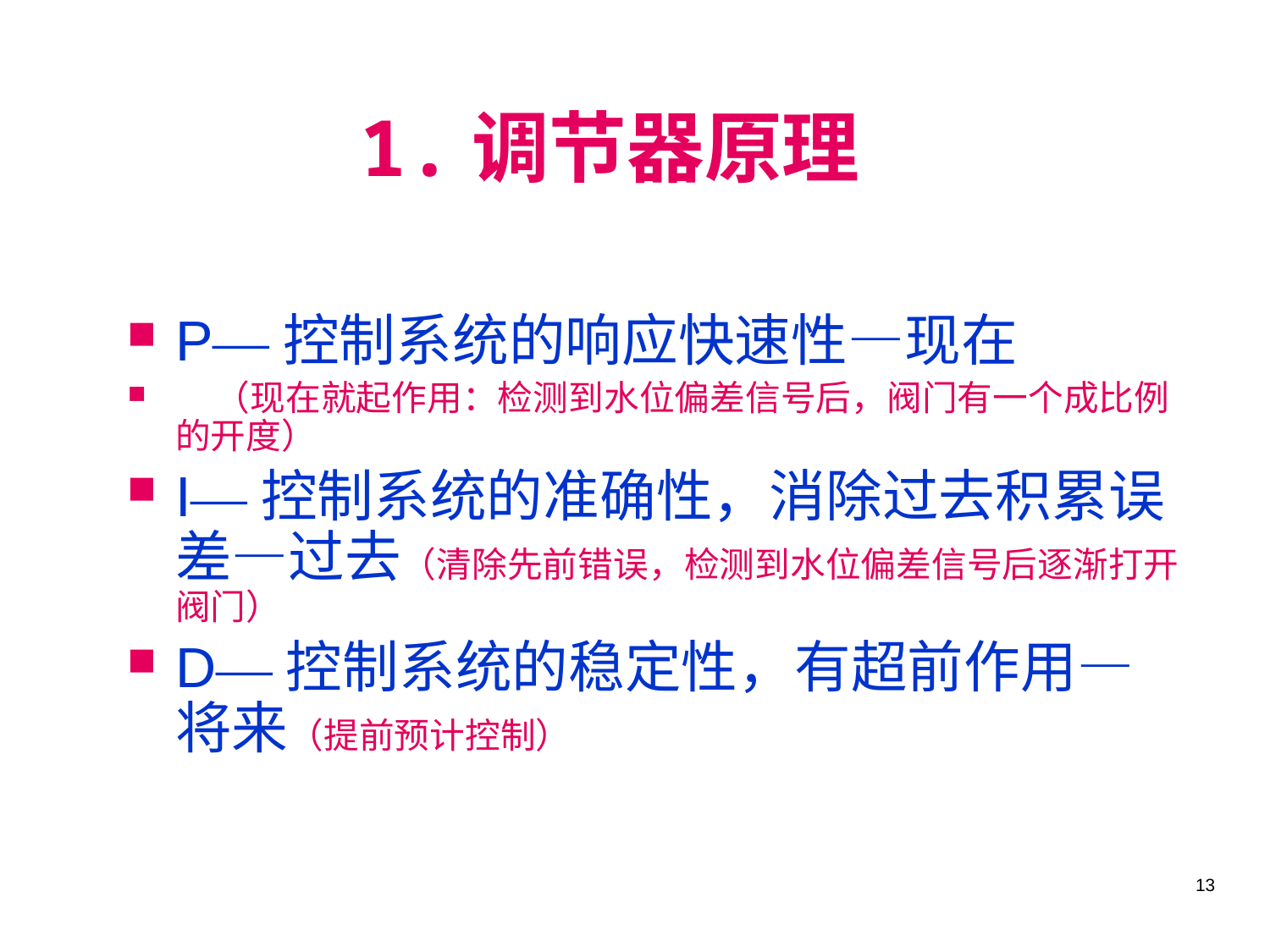

1.调节器原理
P—控制系统的响应快速性—现在
    （现在就起作用：检测到水位偏差信号后，阀门有一个成比例的开度）
I—控制系统的准确性，消除过去积累误差—过去（清除先前错误，检测到水位偏差信号后逐渐打开阀门）
D—控制系统的稳定性，有超前作用—将来（提前预计控制）
13